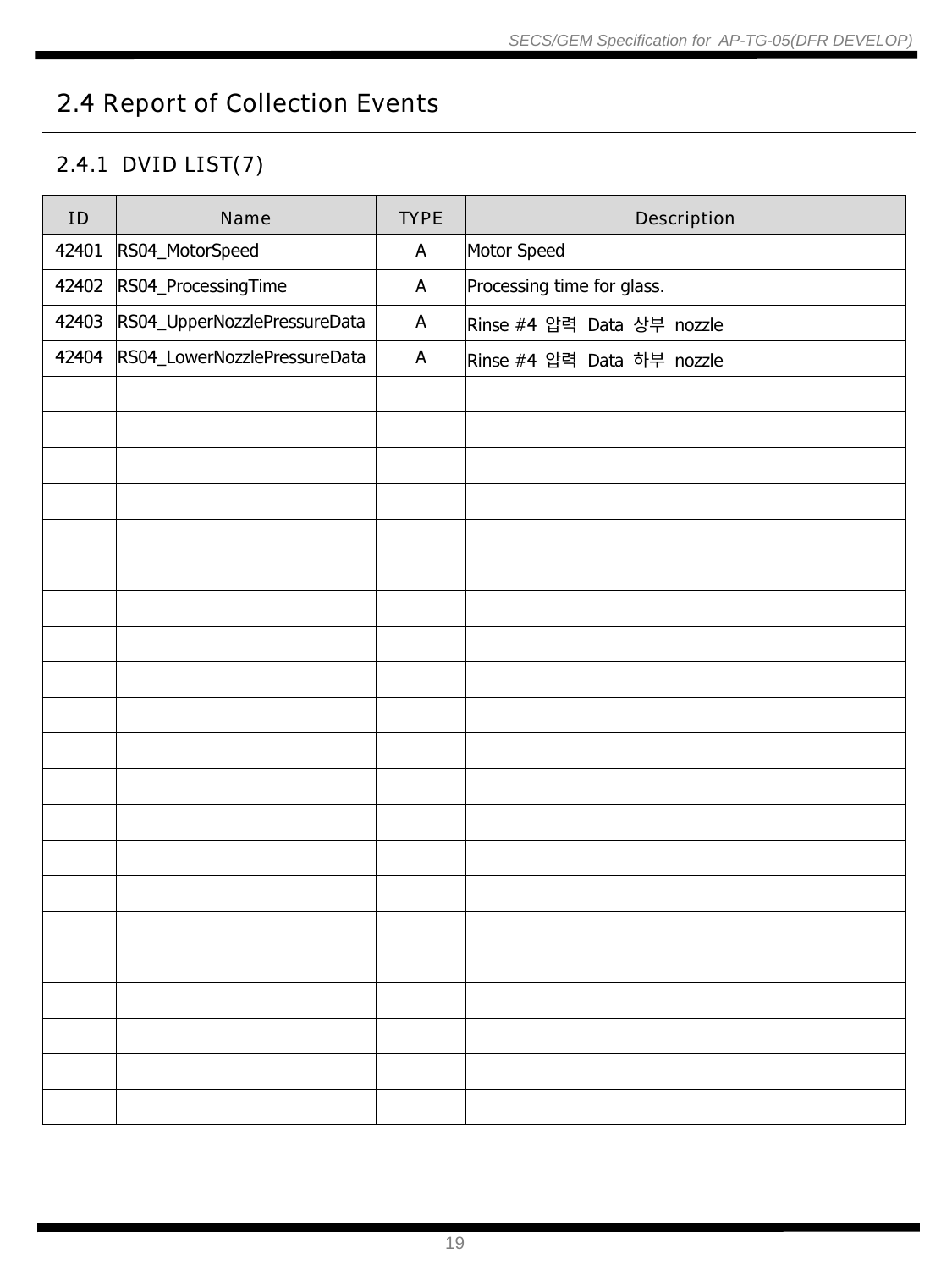

2.4 Report of Collection Events
2.4.1  DVID LIST(7)
| ID | Name | TYPE | Description |
| --- | --- | --- | --- |
| 42401 | RS04\_MotorSpeed | A | Motor Speed |
| 42402 | RS04\_ProcessingTime | A | Processing time for glass. |
| 42403 | RS04\_UpperNozzlePressureData | A | Rinse #4 압력 Data 상부 nozzle |
| 42404 | RS04\_LowerNozzlePressureData | A | Rinse #4 압력 Data 하부 nozzle |
|  |  |  |  |
|  |  |  |  |
|  |  |  |  |
|  |  |  |  |
|  |  |  |  |
|  |  |  |  |
|  |  |  |  |
|  |  |  |  |
|  |  |  |  |
|  |  |  |  |
|  |  |  |  |
|  |  |  |  |
|  |  |  |  |
|  |  |  |  |
|  |  |  |  |
|  |  |  |  |
|  |  |  |  |
|  |  |  |  |
|  |  |  |  |
|  |  |  |  |
|  |  |  |  |